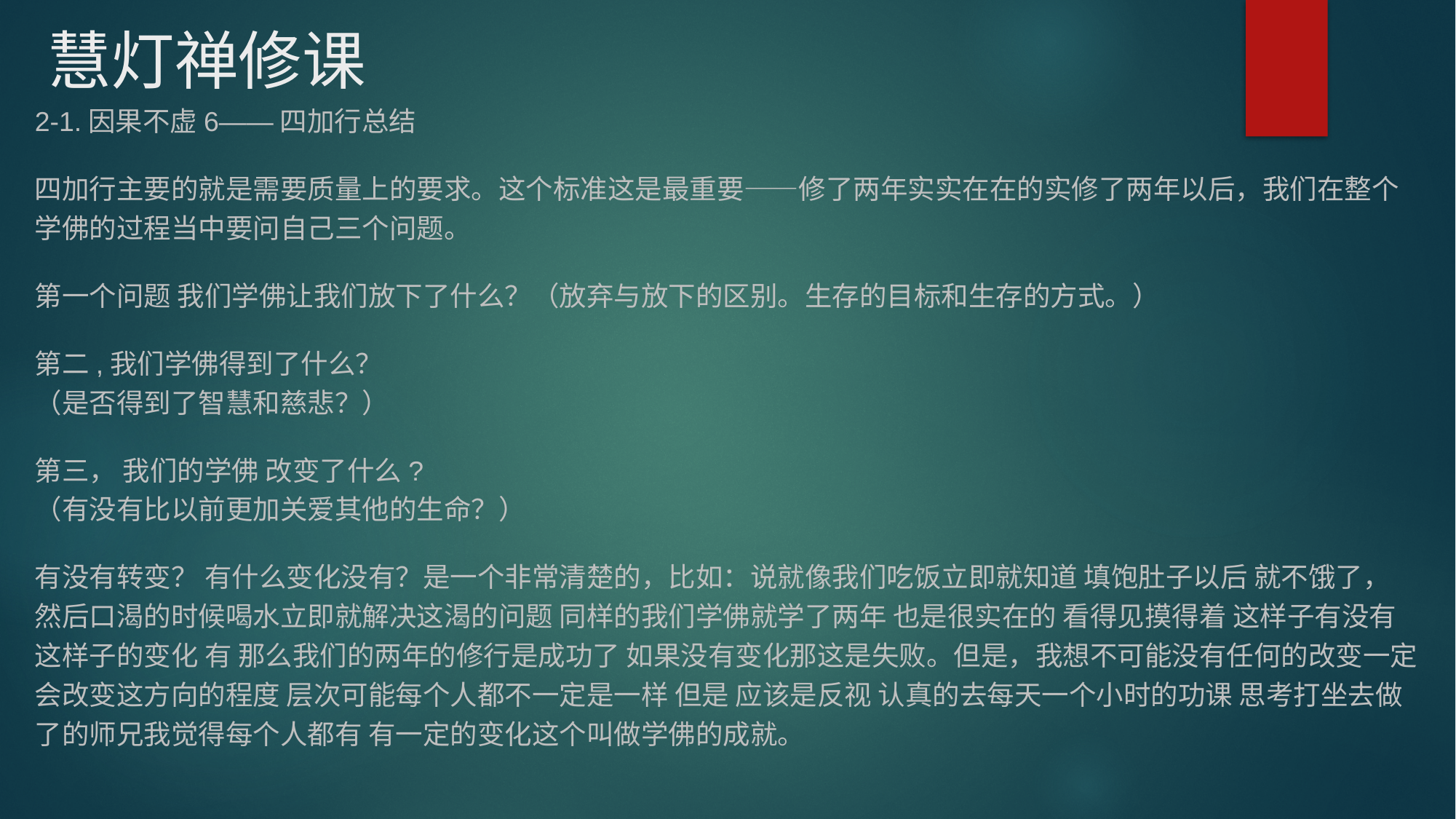

慧灯禅修课
2-1.因果不虚6——四加行总结
四加行主要的就是需要质量上的要求。这个标准这是最重要——修了两年实实在在的实修了两年以后，我们在整个学佛的过程当中要问自己三个问题。
第一个问题 我们学佛让我们放下了什么？（放弃与放下的区别。生存的目标和生存的方式。）
第二,我们学佛得到了什么？
（是否得到了智慧和慈悲？）
第三， 我们的学佛 改变了什么?
（有没有比以前更加关爱其他的生命？）
有没有转变？ 有什么变化没有？是一个非常清楚的，比如：说就像我们吃饭立即就知道 填饱肚子以后 就不饿了， 然后口渴的时候喝水立即就解决这渴的问题 同样的我们学佛就学了两年 也是很实在的 看得见摸得着 这样子有没有这样子的变化 有 那么我们的两年的修行是成功了 如果没有变化那这是失败。但是，我想不可能没有任何的改变一定会改变这方向的程度 层次可能每个人都不一定是一样 但是 应该是反视 认真的去每天一个小时的功课 思考打坐去做了的师兄我觉得每个人都有 有一定的变化这个叫做学佛的成就。